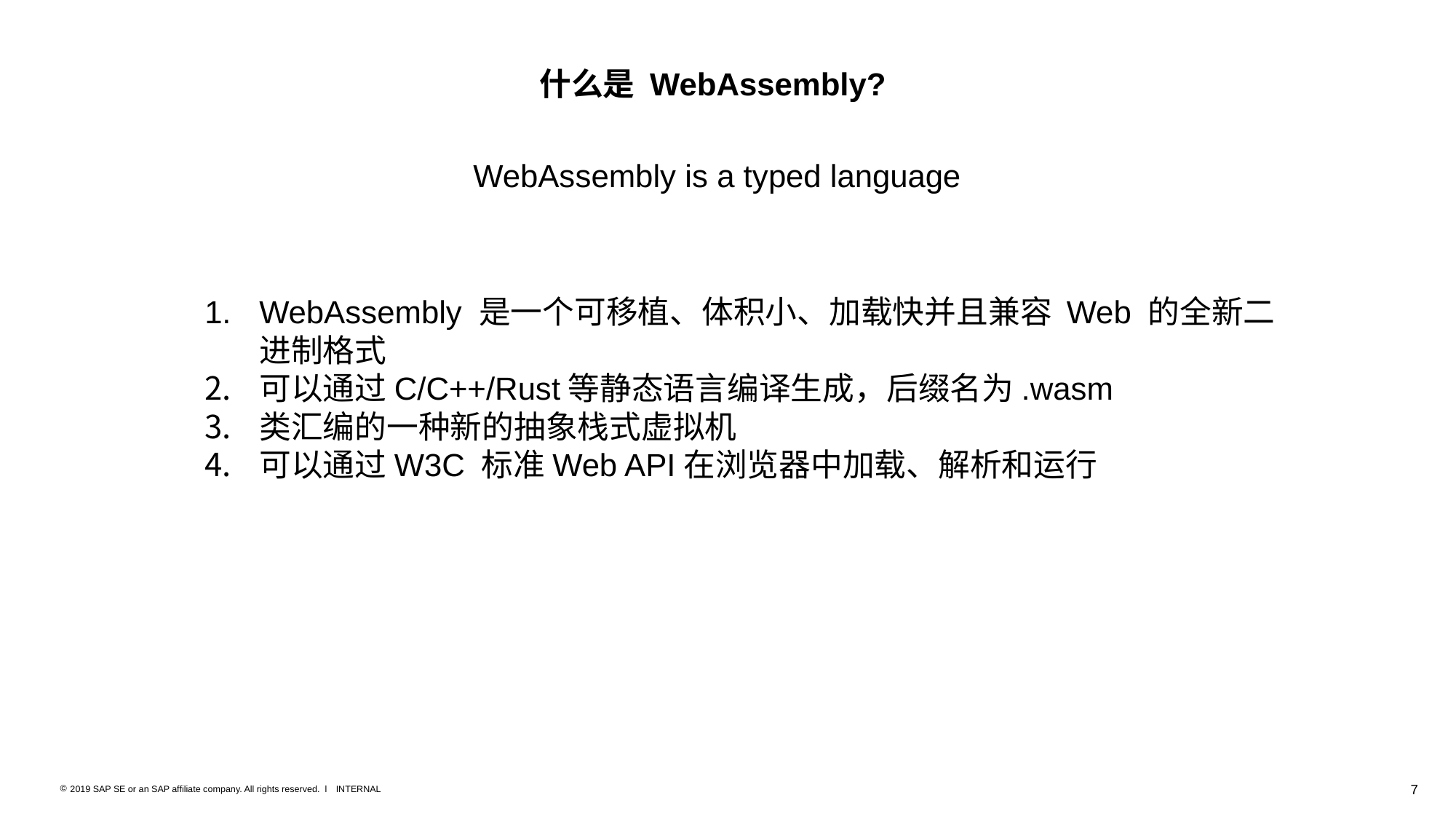

什么是 WebAssembly?
WebAssembly is a typed language
WebAssembly 是一个可移植、体积小、加载快并且兼容 Web 的全新二进制格式
可以通过C/C++/Rust等静态语言编译生成，后缀名为.wasm
类汇编的一种新的抽象栈式虚拟机
可以通过W3C 标准Web API在浏览器中加载、解析和运行